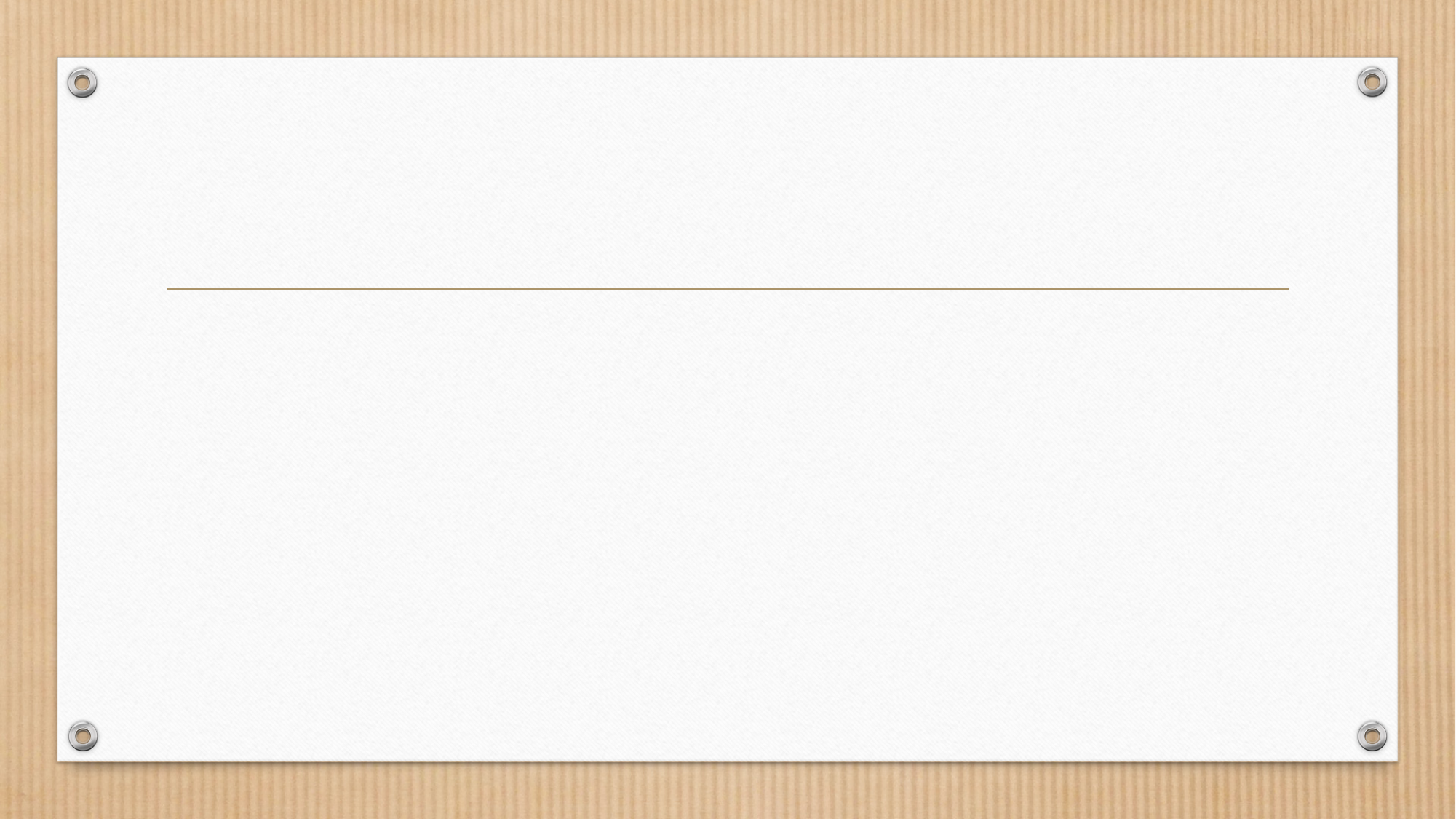

#
Condition1: Proximity to various conditions
상태1: 다양한 조건에 대한 근접성
Artery	Adjacent to arterial street
Artery	 가까운 간선 도로
Feedr	Adjacent to feeder street
Feedr	가까운 진입로
Norm	Normal
Norm	 보통
RRNn	Within 200' of North-South Railroad
RRNn 	200m 이내 북에서 남으로 발달된 철도

RRAn	Adjacent to North-South Railroad
RRAn	가까운 북에서 남으로 발달된 철도
PosN	Near positive off-site feature--park, greenbelt, etc.
PosN	가까운 유익한 특징-공원,그린벨트 등
PosA	Adjacent to postive off-site feature
PosA	가까운 긍정적인 특징
RRNe	Within 200' of East-West Railroad
RRNe	 200m이내 동-서 철도
RRAe	Adjacent to East-West Railroad
RRAe 	가까운 동-서 철도